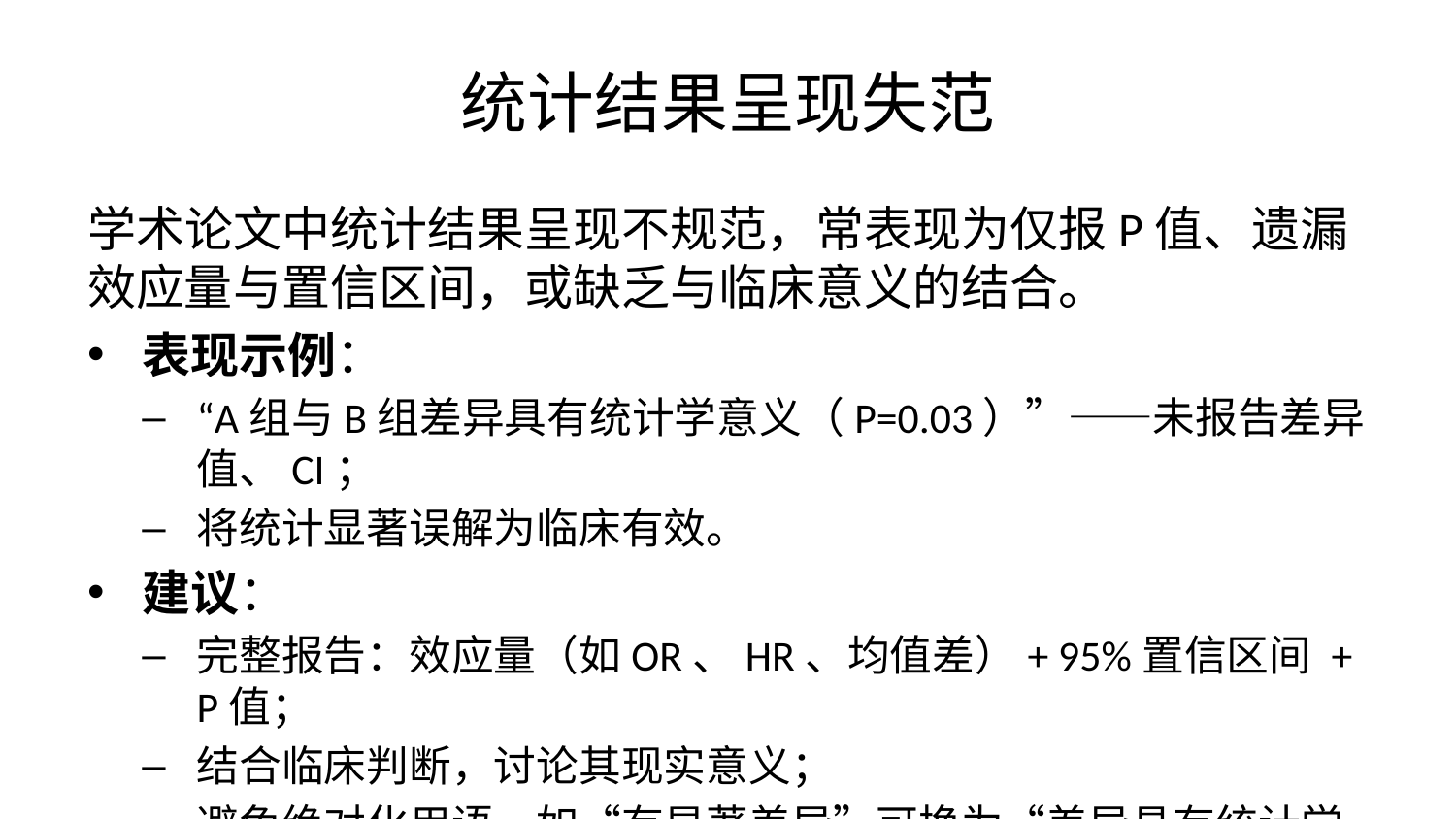

# 统计结果呈现失范
学术论文中统计结果呈现不规范，常表现为仅报P值、遗漏效应量与置信区间，或缺乏与临床意义的结合。
表现示例：
“A组与B组差异具有统计学意义（P=0.03）”——未报告差异值、CI；
将统计显著误解为临床有效。
建议：
完整报告：效应量（如OR、HR、均值差）+ 95%置信区间 + P值；
结合临床判断，讨论其现实意义；
避免绝对化用语，如“有显著差异”可换为“差异具有统计学意义”。